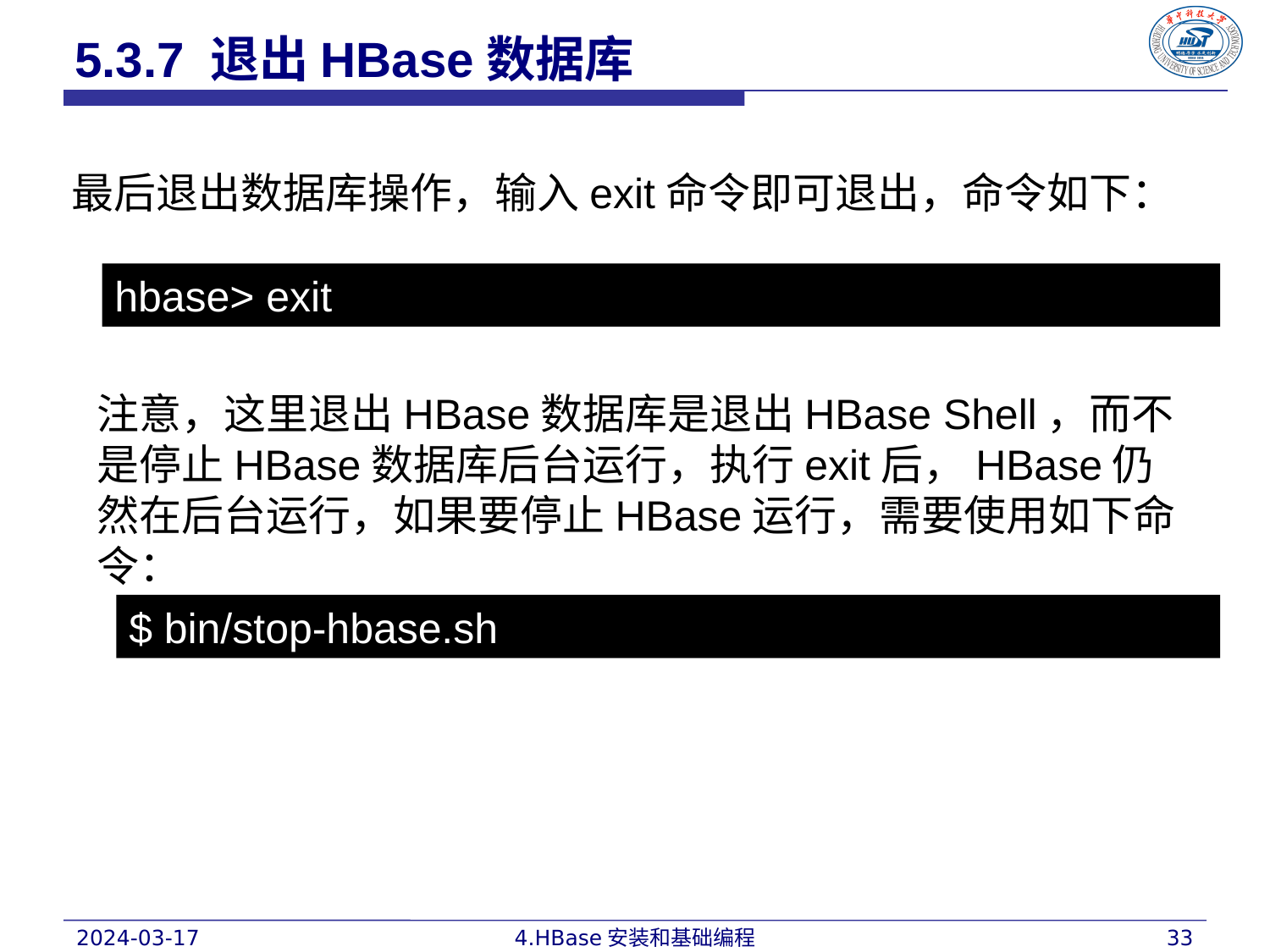

5.3.7 退出HBase数据库
最后退出数据库操作，输入exit命令即可退出，命令如下：
hbase> exit
注意，这里退出HBase数据库是退出HBase Shell，而不是停止HBase数据库后台运行，执行exit后，HBase仍然在后台运行，如果要停止HBase运行，需要使用如下命令：
$ bin/stop-hbase.sh
2024-03-17
4.HBase安装和基础编程
33